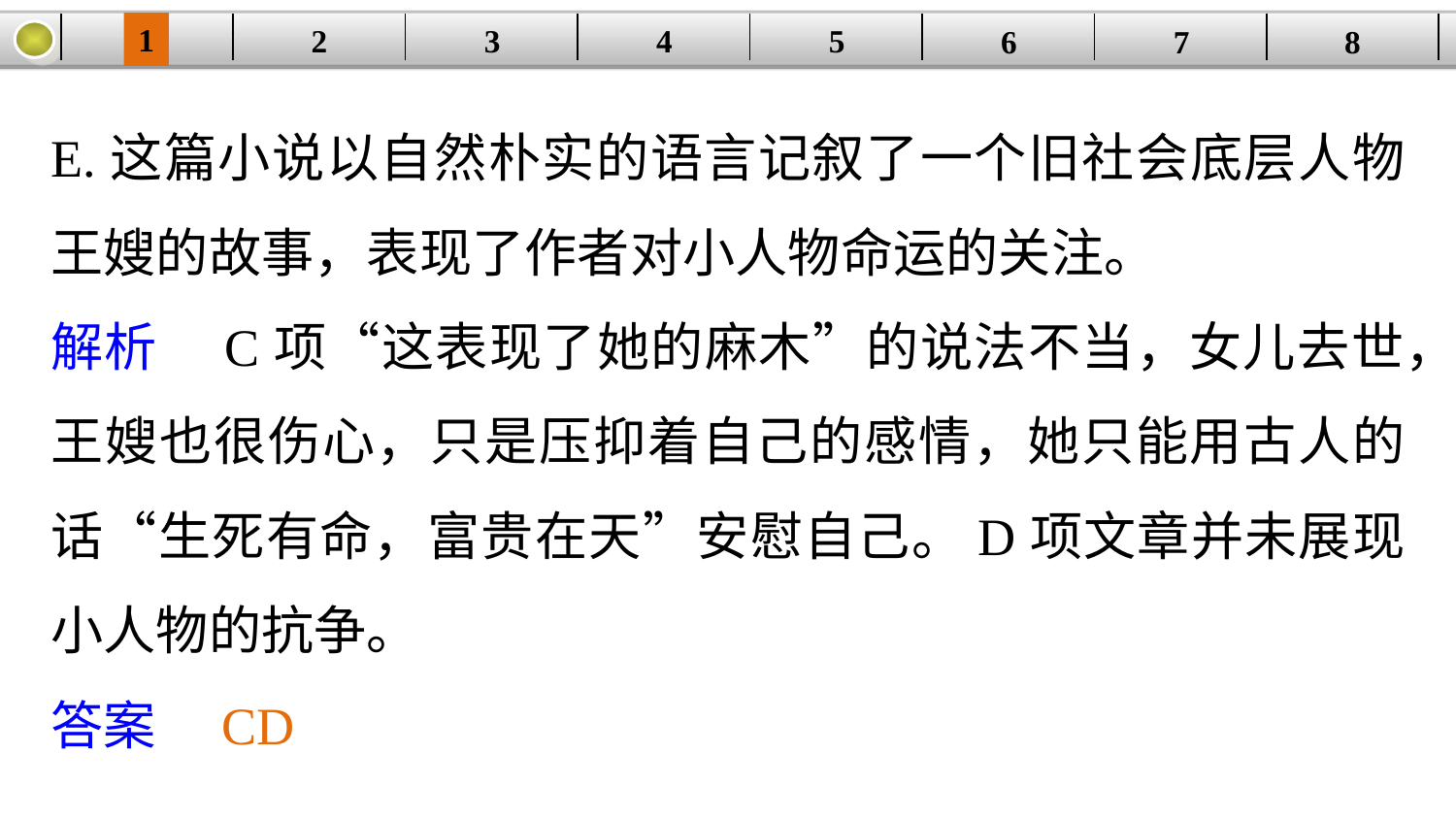

1
2
3
4
|  |  |  |  |  |  |  |  |
| --- | --- | --- | --- | --- | --- | --- | --- |
5
6
7
8

E.这篇小说以自然朴实的语言记叙了一个旧社会底层人物王嫂的故事，表现了作者对小人物命运的关注。
解析　C项“这表现了她的麻木”的说法不当，女儿去世，王嫂也很伤心，只是压抑着自己的感情，她只能用古人的话“生死有命，富贵在天”安慰自己。D项文章并未展现小人物的抗争。
答案　CD